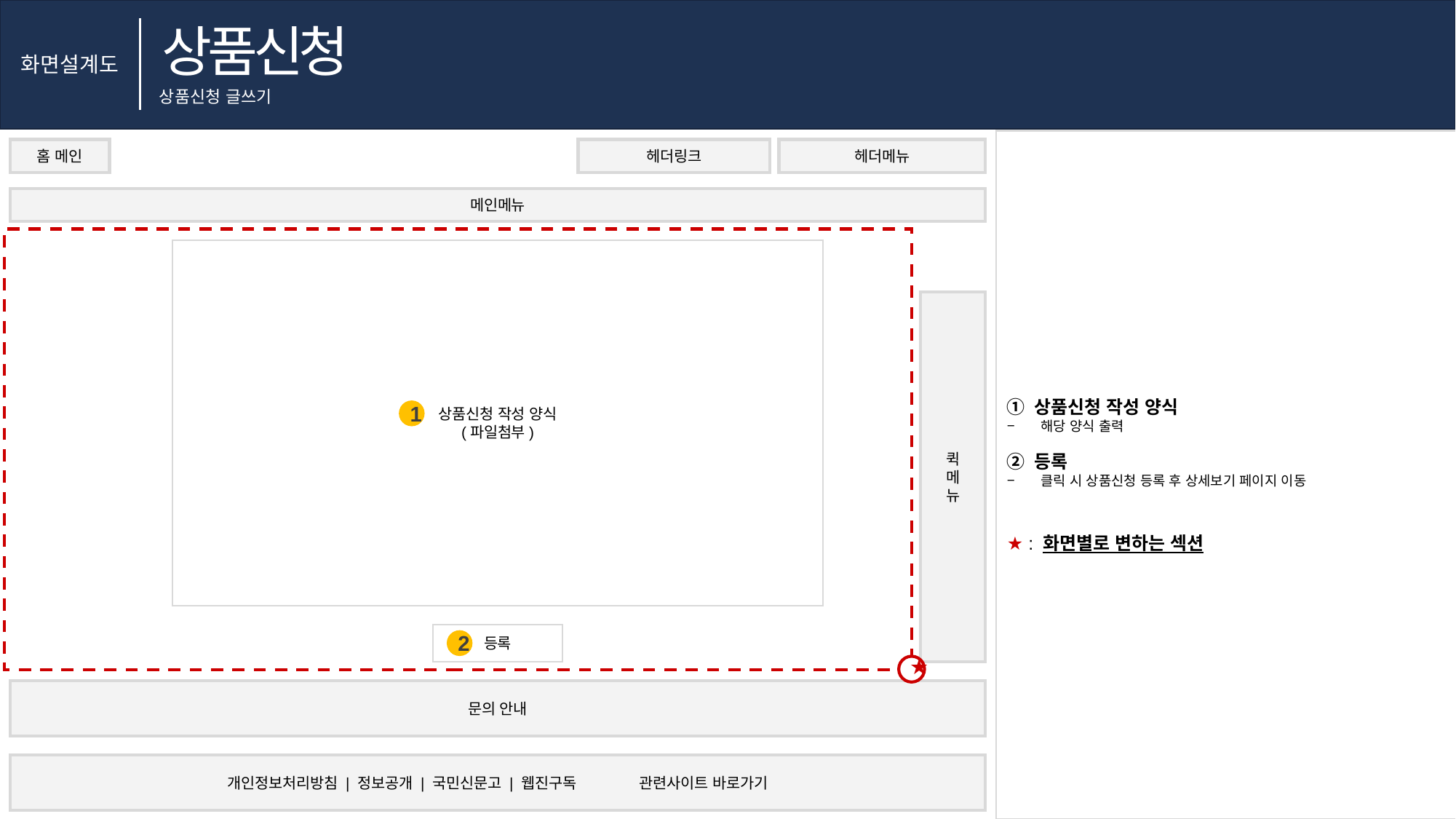

상품신청
화면설계도
상품신청 글쓰기
① 상품신청 작성 양식
해당 양식 출력

② 등록
클릭 시 상품신청 등록 후 상세보기 페이지 이동

★ : 화면별로 변하는 섹션
헤더링크
홈 메인
헤더메뉴
메인메뉴

상품신청 작성 양식
(파일첨부)
퀵
메
뉴
1
등록
2
★

문의 안내
개인정보처리방침 | 정보공개 | 국민신문고 | 웹진구독               관련사이트 바로가기